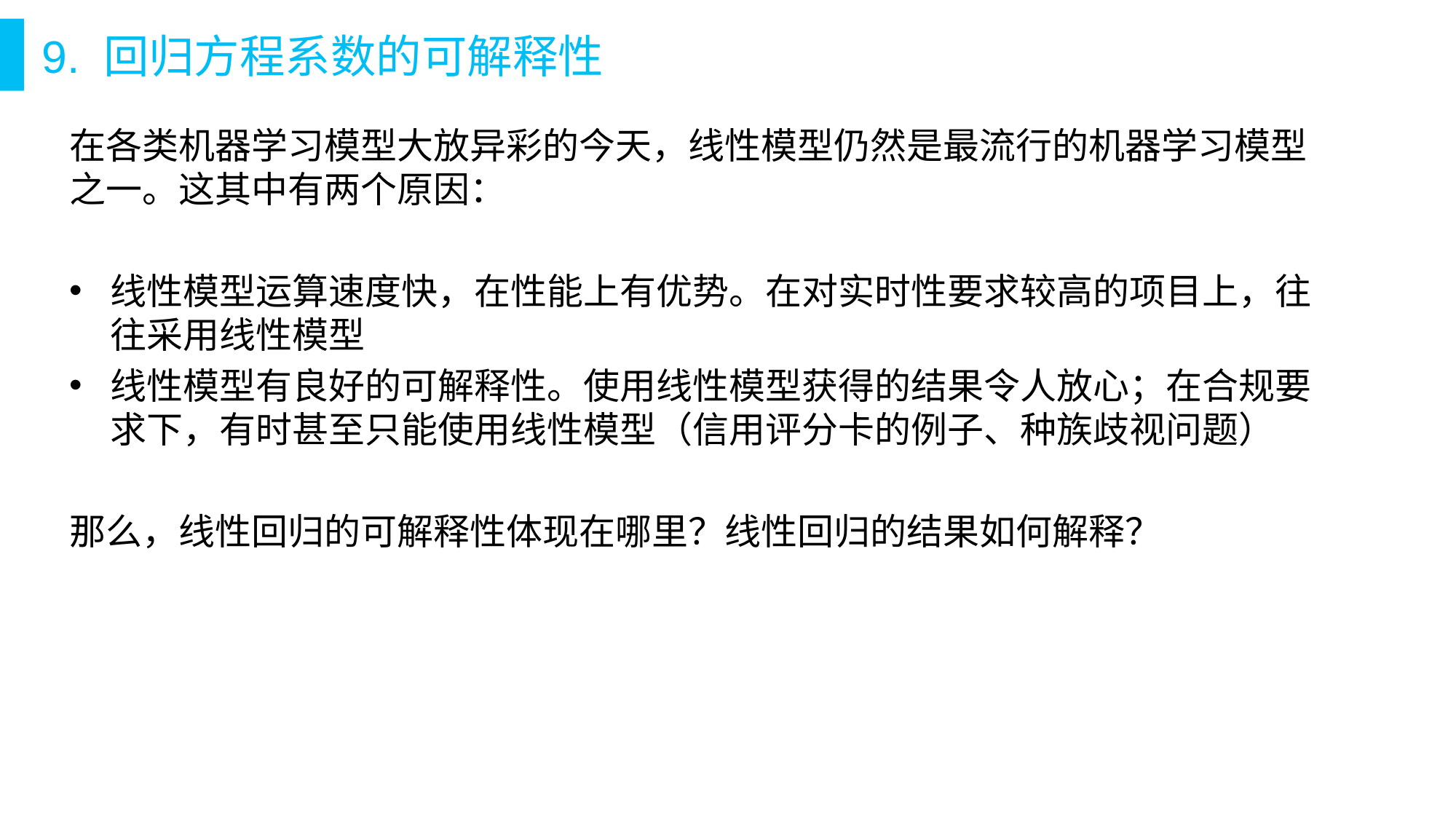

# 9. 回归方程系数的可解释性
在各类机器学习模型大放异彩的今天，线性模型仍然是最流行的机器学习模型之一。这其中有两个原因：

线性模型运算速度快，在性能上有优势。在对实时性要求较高的项目上，往往采用线性模型
线性模型有良好的可解释性。使用线性模型获得的结果令人放心；在合规要求下，有时甚至只能使用线性模型（信用评分卡的例子、种族歧视问题）

那么，线性回归的可解释性体现在哪里？线性回归的结果如何解释？